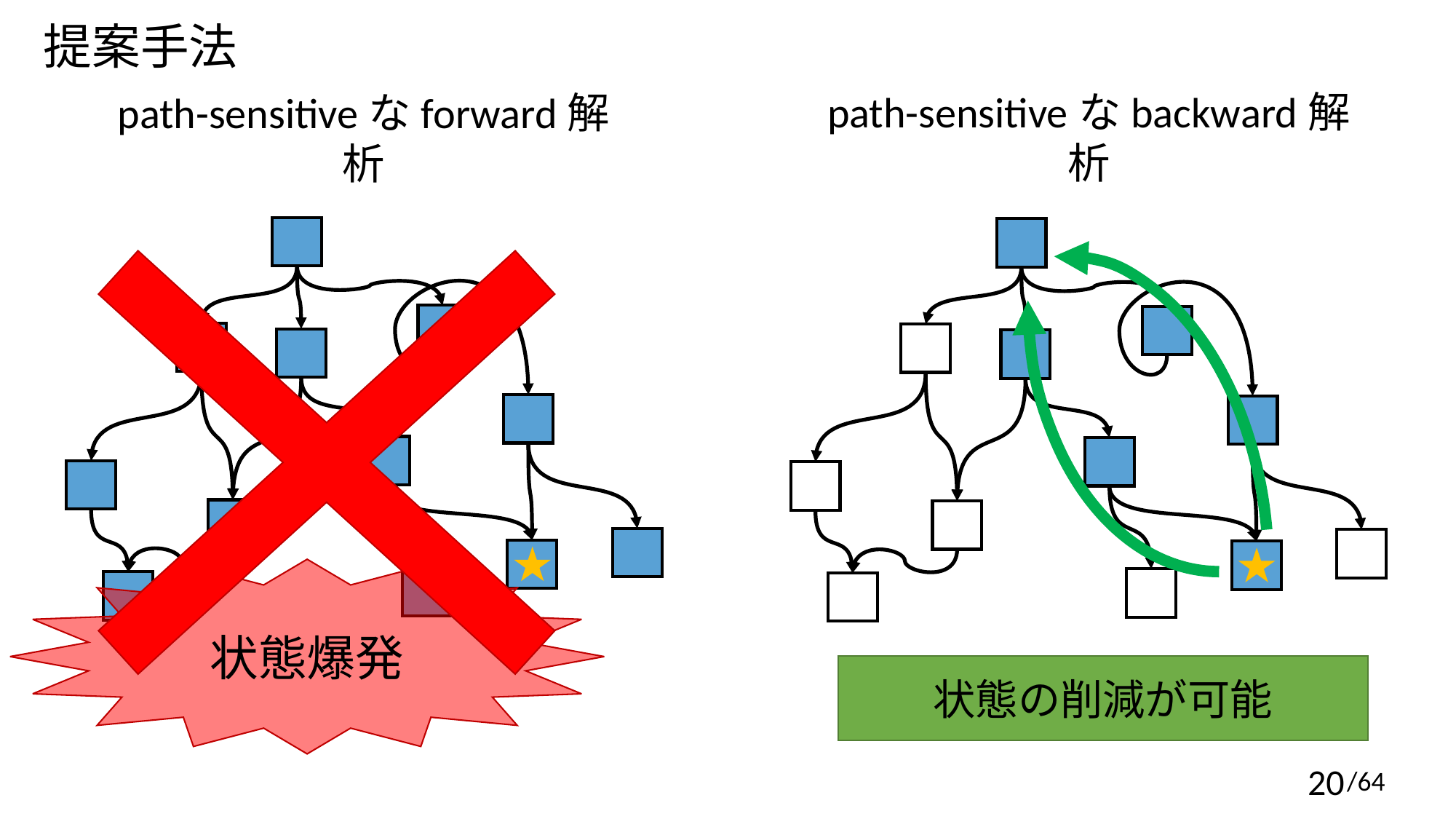

提案手法

path-sensitiveなbackward解析
path-sensitiveなforward解析

状態爆発

状態の削減が可能
/64
20